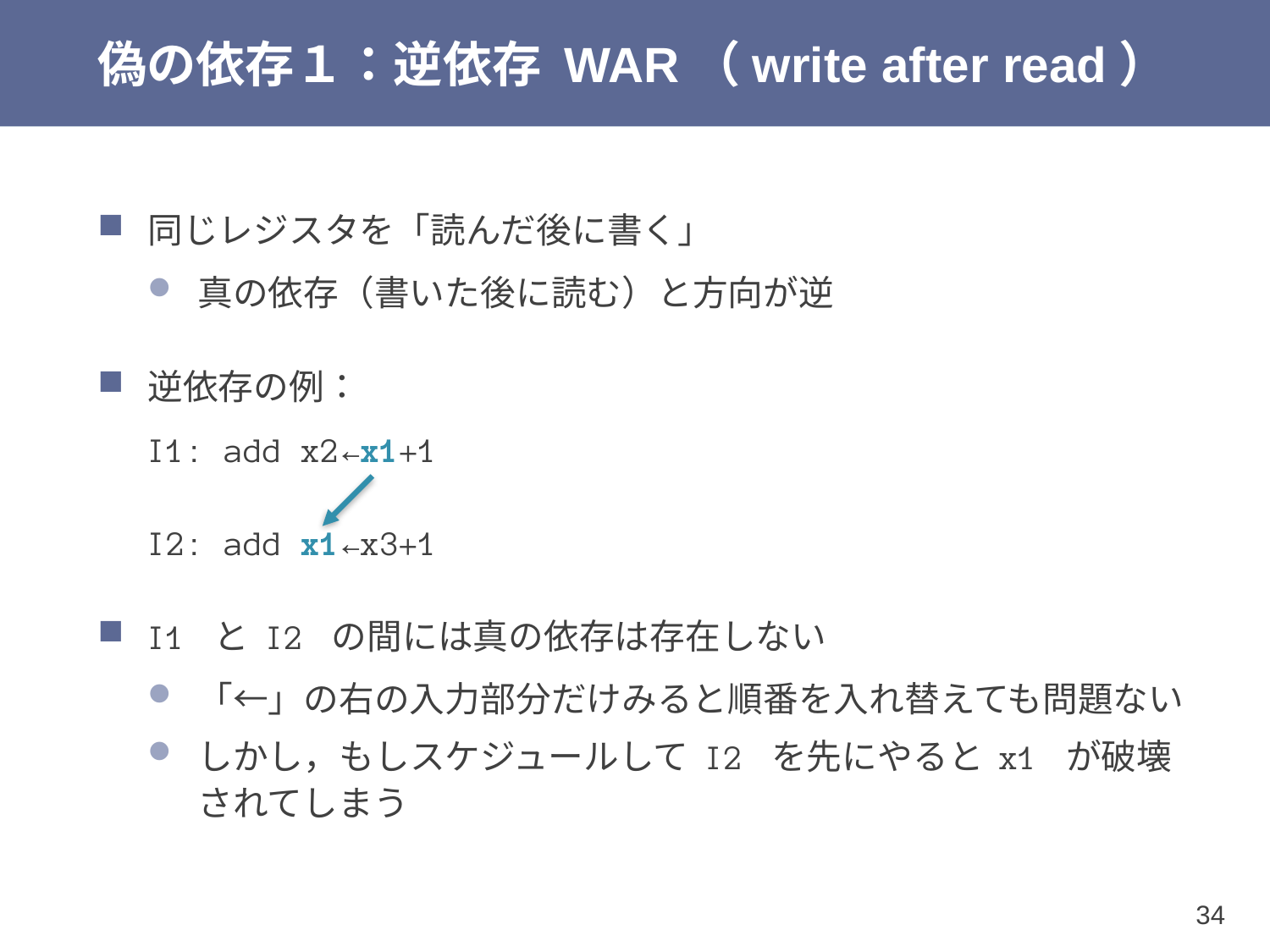

# 偽の依存１：逆依存 WAR（write after read）
同じレジスタを「読んだ後に書く」
真の依存（書いた後に読む）と方向が逆
逆依存の例：
I1: add x2←x1+1
I2: add x1←x3+1
I1 と I2 の間には真の依存は存在しない
「←」の右の入力部分だけみると順番を入れ替えても問題ない
しかし，もしスケジュールして I2 を先にやると x1 が破壊されてしまう